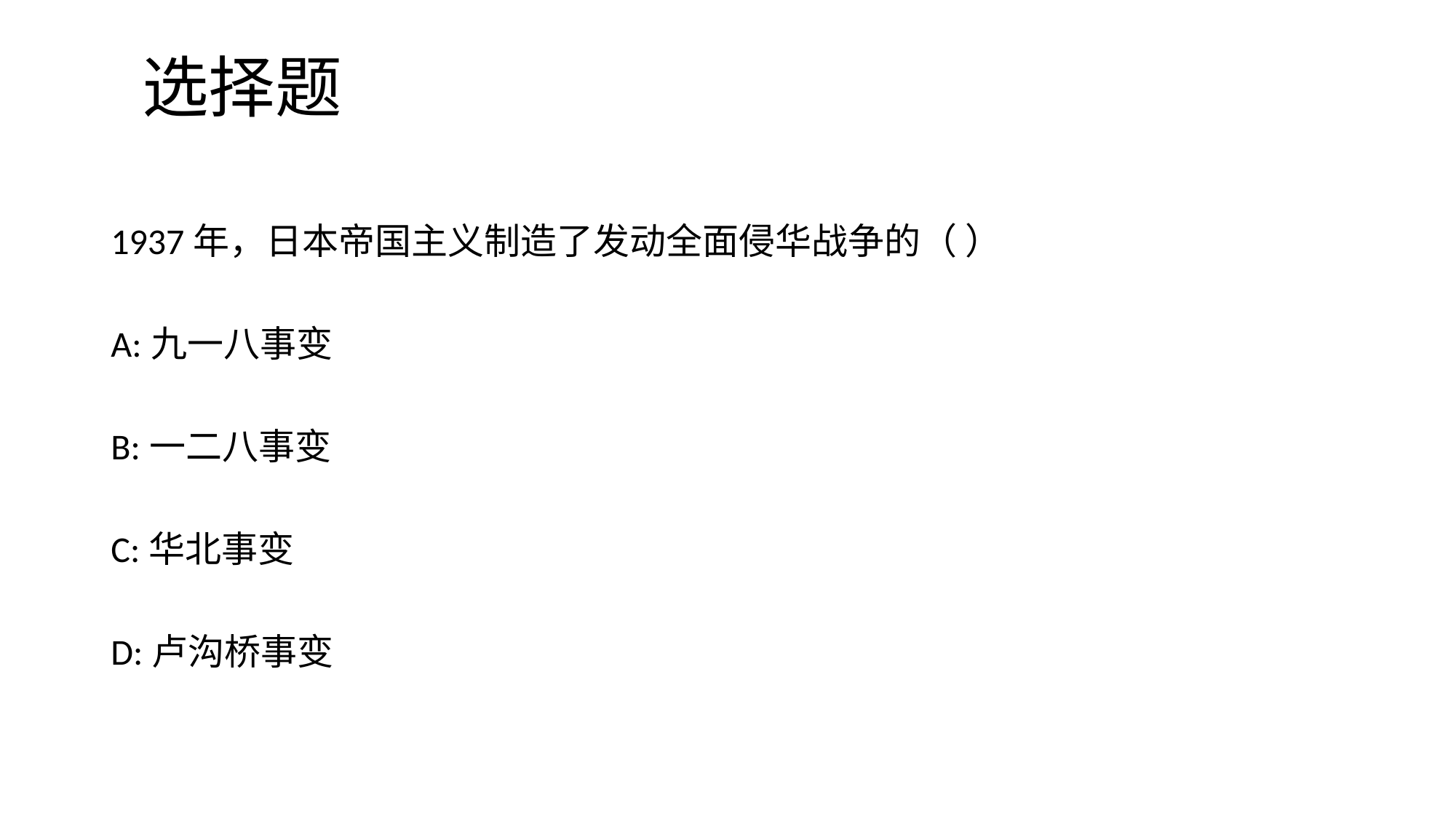

# 选择题
1937年，日本帝国主义制造了发动全面侵华战争的（ ）
A:九一八事变
B:一二八事变
C:华北事变
D:卢沟桥事变